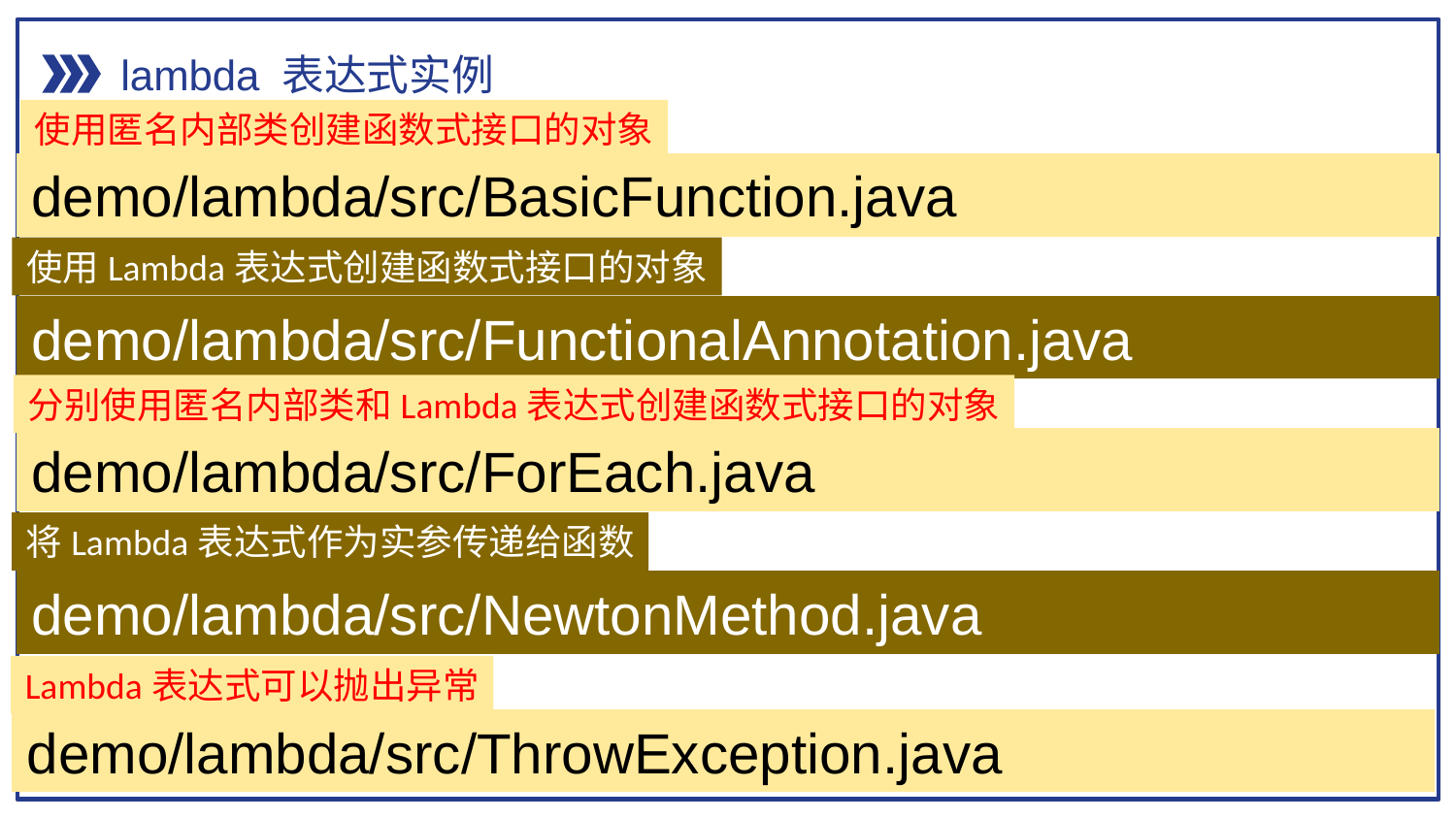

lambda 表达式实例

使用匿名内部类创建函数式接口的对象
demo/lambda/src/BasicFunction.java
使用Lambda表达式创建函数式接口的对象
demo/lambda/src/FunctionalAnnotation.java
分别使用匿名内部类和Lambda表达式创建函数式接口的对象
demo/lambda/src/ForEach.java
将Lambda表达式作为实参传递给函数
demo/lambda/src/NewtonMethod.java
Lambda表达式可以抛出异常
demo/lambda/src/ThrowException.java